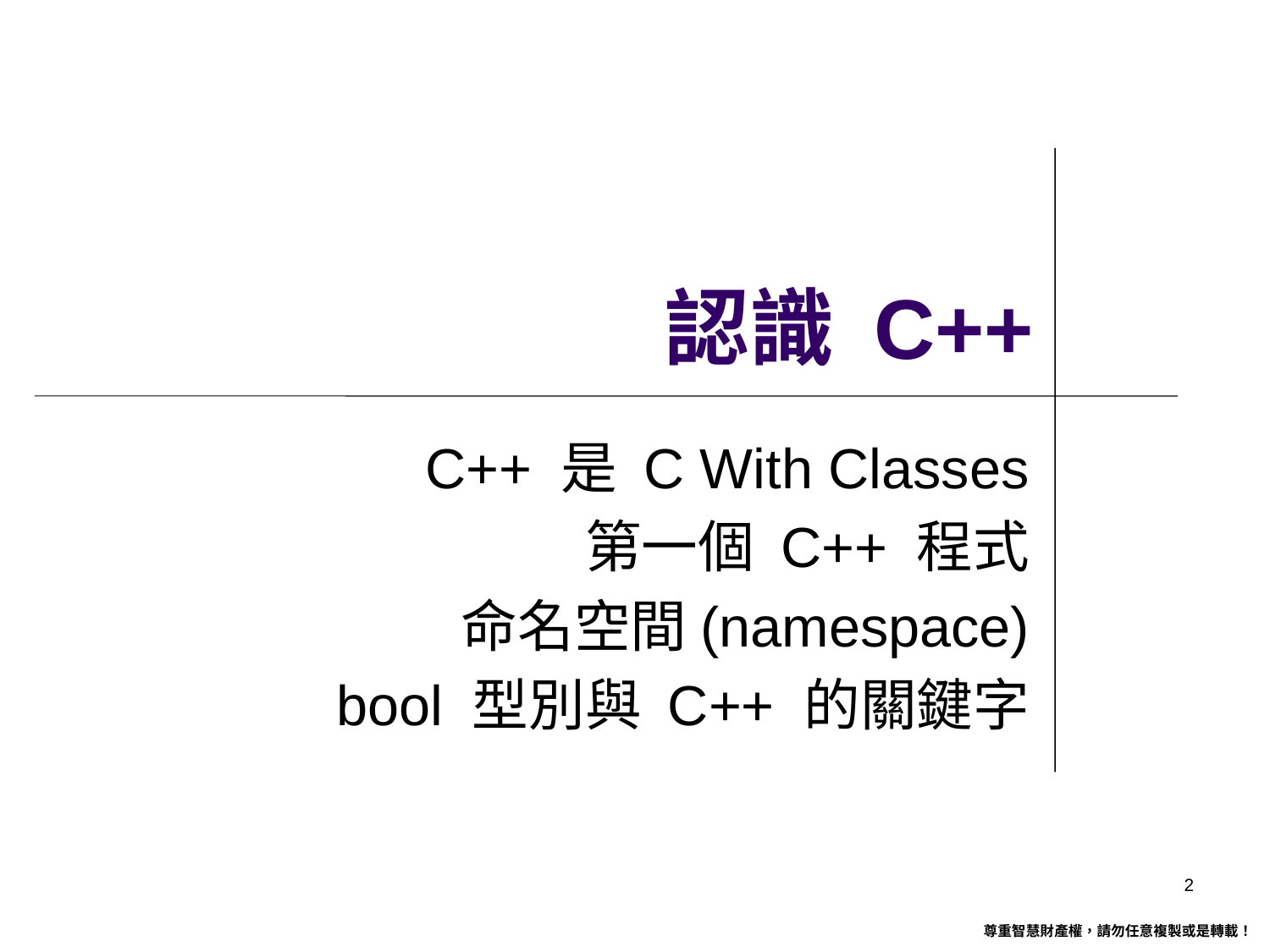

# 認識 C++
C++ 是 C With Classes
第一個 C++ 程式
命名空間(namespace)
bool 型別與 C++ 的關鍵字
2